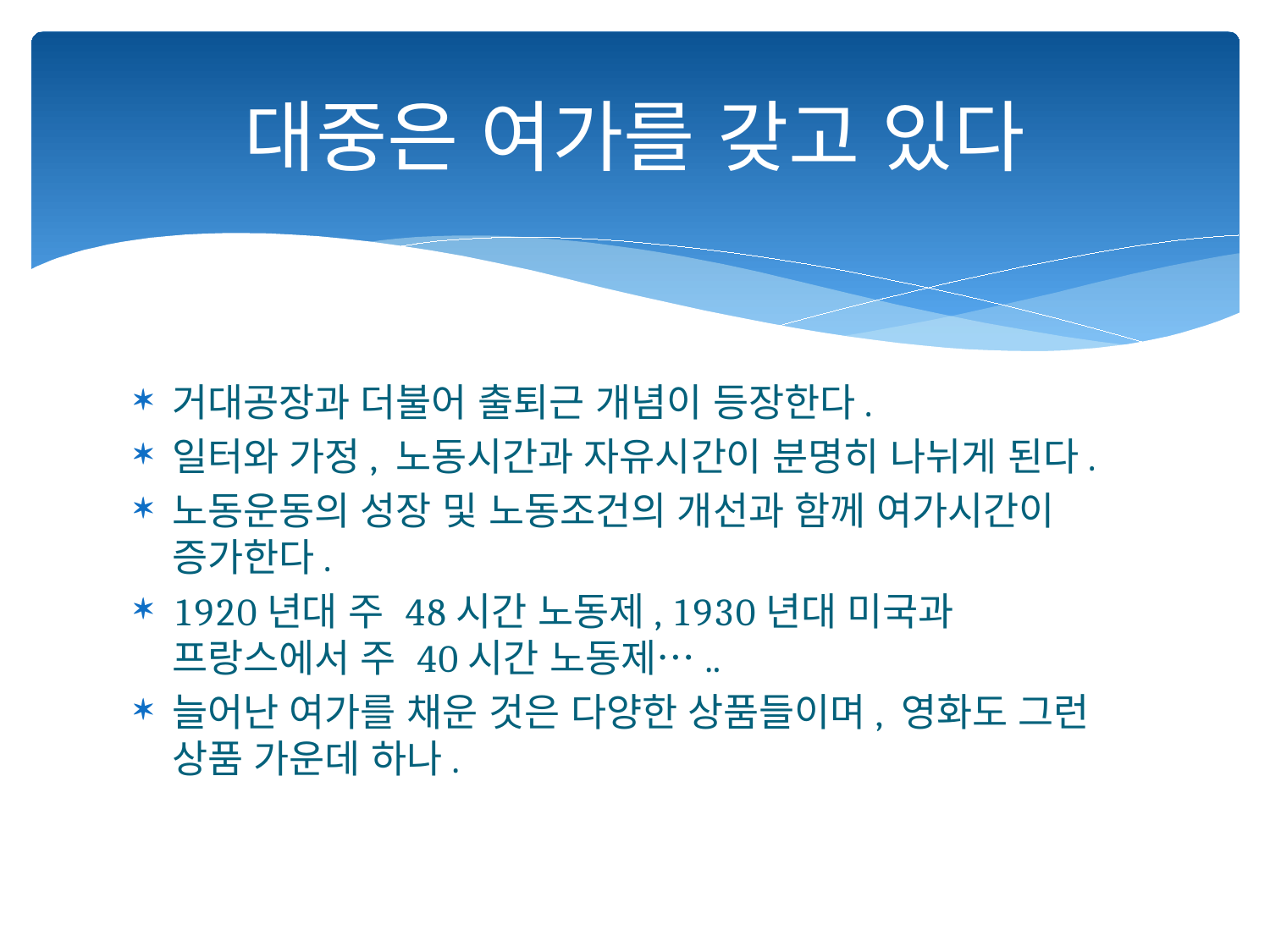

# 대중은 여가를 갖고 있다
거대공장과 더불어 출퇴근 개념이 등장한다.
일터와 가정, 노동시간과 자유시간이 분명히 나뉘게 된다.
노동운동의 성장 및 노동조건의 개선과 함께 여가시간이 증가한다.
1920년대 주 48시간 노동제, 1930년대 미국과 프랑스에서 주 40시간 노동제…..
늘어난 여가를 채운 것은 다양한 상품들이며, 영화도 그런 상품 가운데 하나.